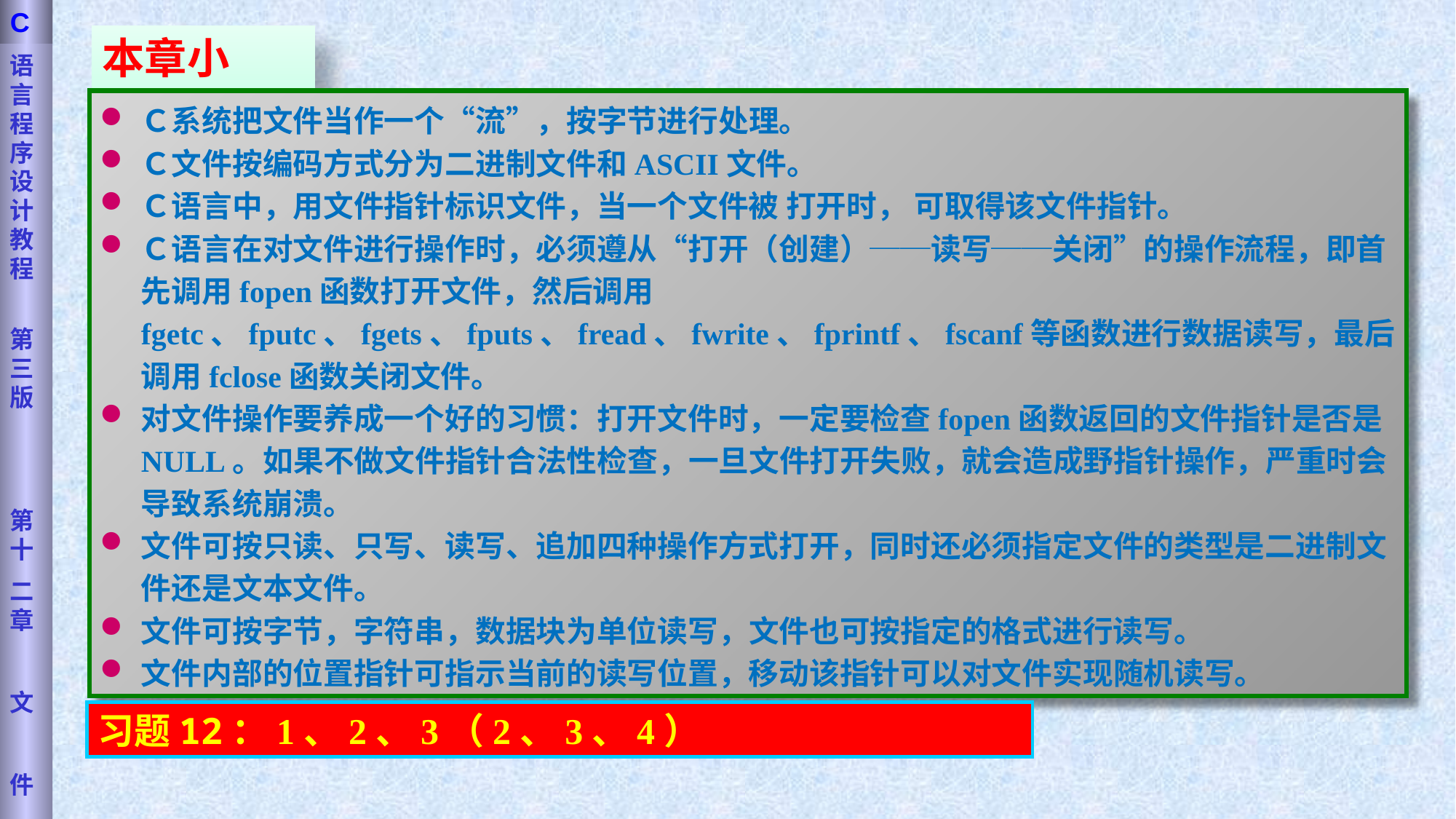

语言程序设计教程
第三版

第十
二章

文

件
C
本章小结：
Ｃ系统把文件当作一个“流”，按字节进行处理。
Ｃ文件按编码方式分为二进制文件和ASCII文件。
Ｃ语言中，用文件指针标识文件，当一个文件被 打开时， 可取得该文件指针。
Ｃ语言在对文件进行操作时，必须遵从“打开（创建）──读写──关闭”的操作流程，即首先调用fopen函数打开文件，然后调用fgetc、fputc、fgets、fputs、fread、fwrite、fprintf、fscanf等函数进行数据读写，最后调用fclose函数关闭文件。
对文件操作要养成一个好的习惯：打开文件时，一定要检查fopen函数返回的文件指针是否是NULL。如果不做文件指针合法性检查，一旦文件打开失败，就会造成野指针操作，严重时会导致系统崩溃。
文件可按只读、只写、读写、追加四种操作方式打开，同时还必须指定文件的类型是二进制文件还是文本文件。
文件可按字节，字符串，数据块为单位读写，文件也可按指定的格式进行读写。
文件内部的位置指针可指示当前的读写位置，移动该指针可以对文件实现随机读写。
习题12：1、2、3（2、3、4）